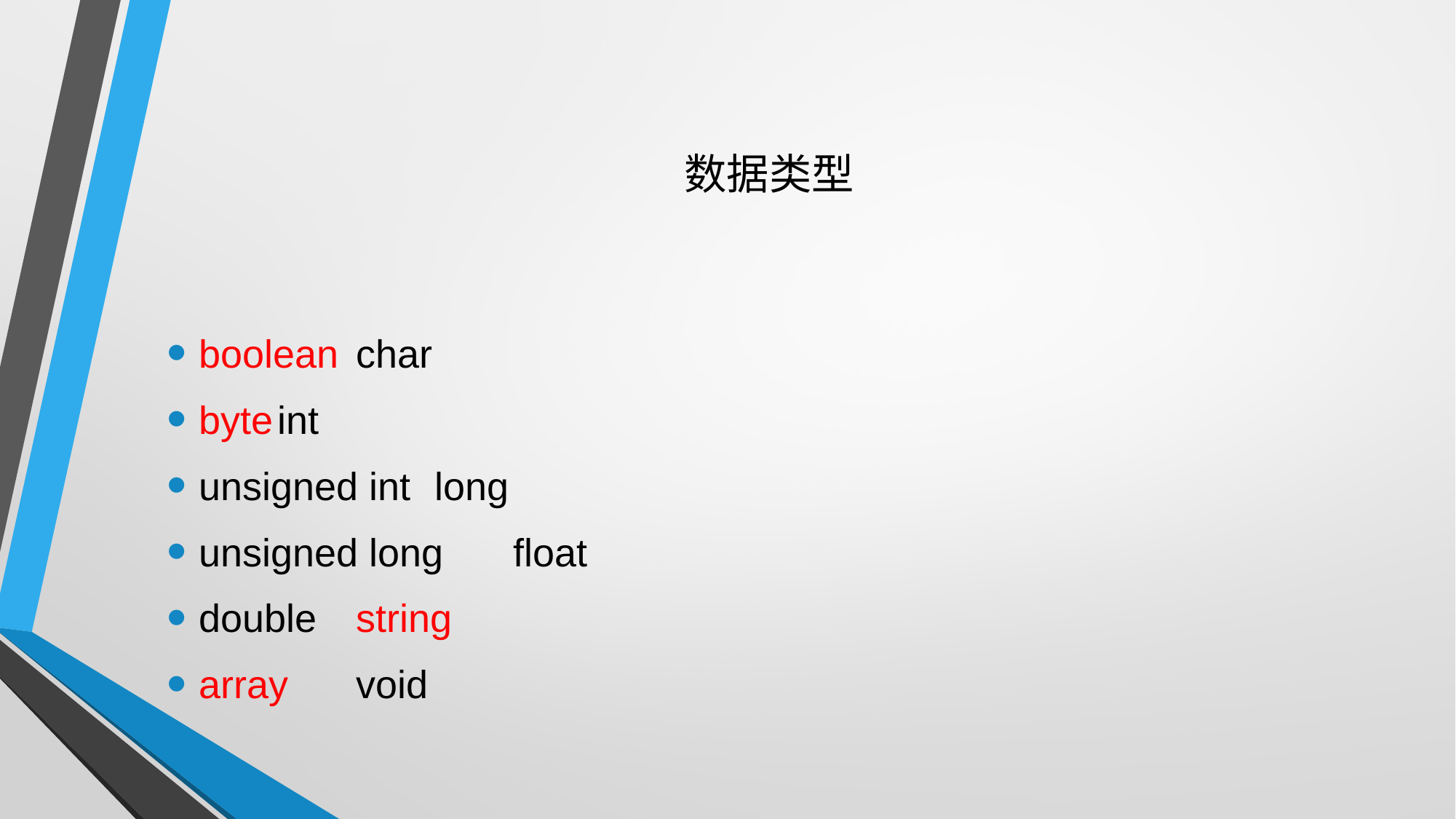

# 数据类型
boolean			char
byte			int
unsigned int		long
unsigned long	float
double			string
array			void